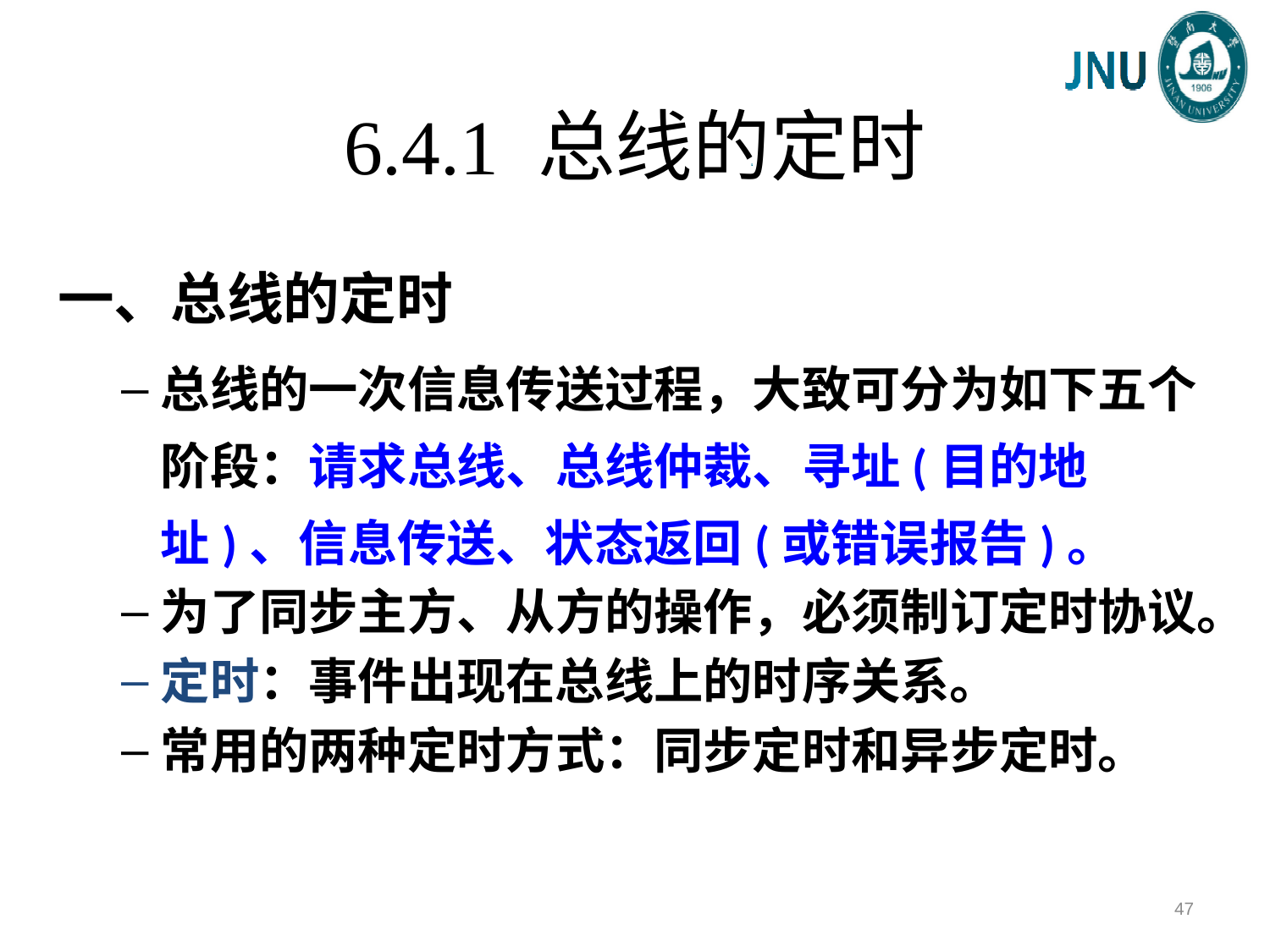

# 6.4.1 总线的定时
一、总线的定时
总线的一次信息传送过程，大致可分为如下五个阶段：请求总线、总线仲裁、寻址(目的地址)、信息传送、状态返回(或错误报告)。
为了同步主方、从方的操作，必须制订定时协议。
定时：事件出现在总线上的时序关系。
常用的两种定时方式：同步定时和异步定时。
47